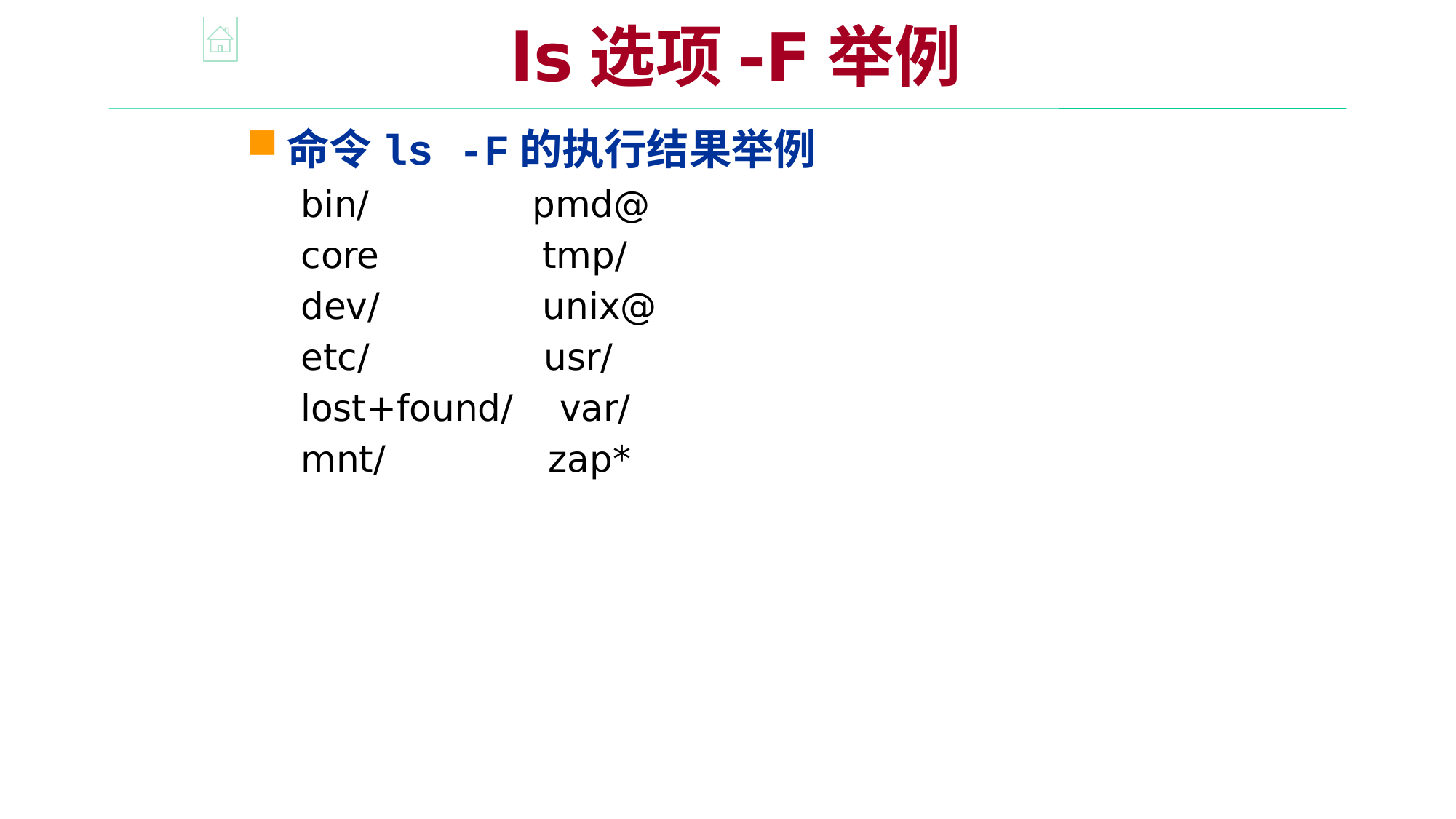

ls选项-F举例

命令ls -F的执行结果举例
bin/              pmd@
core              tmp/
dev/              unix@
etc/               usr/
lost+found/    var/
mnt/              zap*